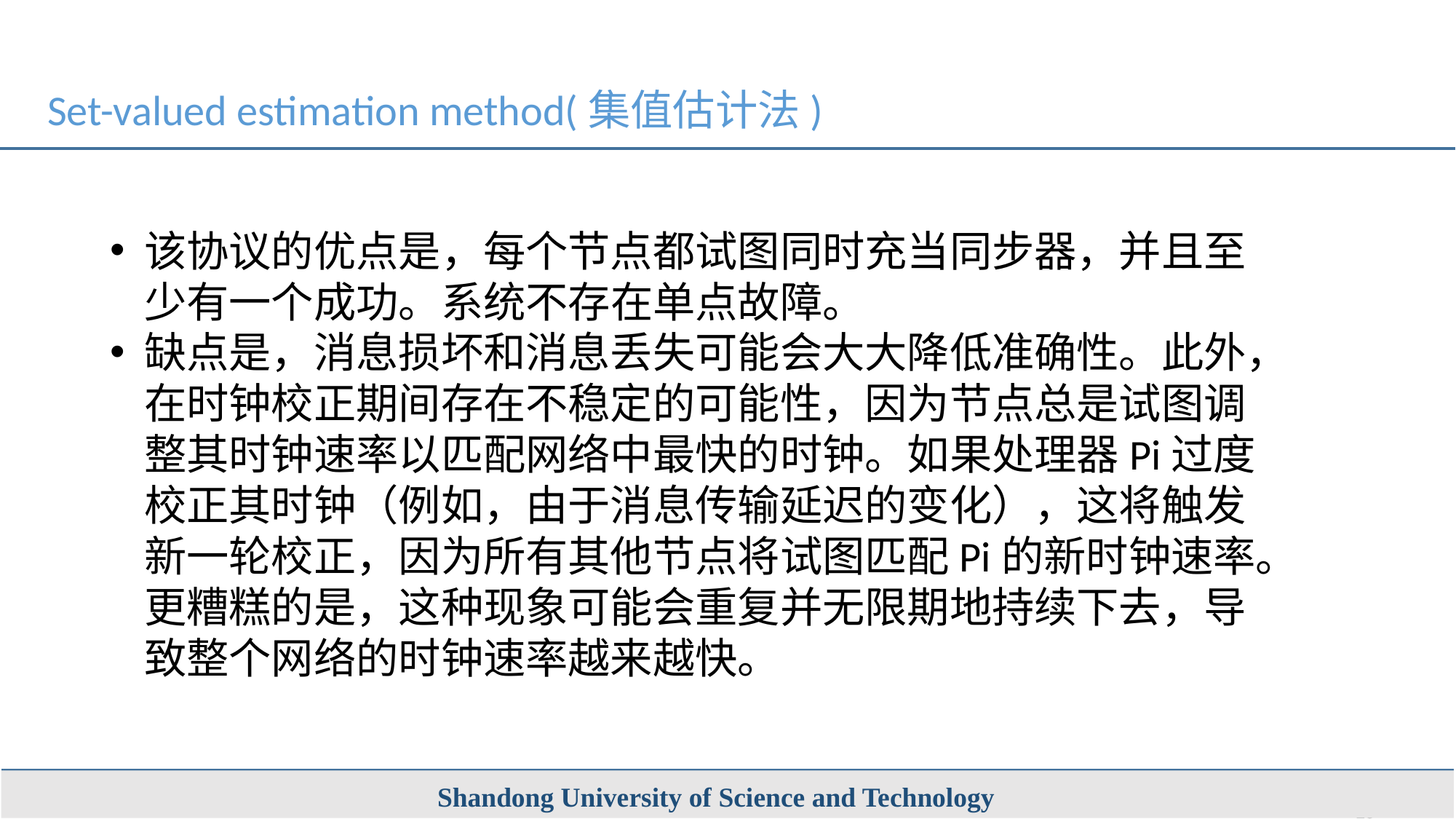

Set-valued estimation method(集值估计法)
该协议的优点是，每个节点都试图同时充当同步器，并且至少有一个成功。系统不存在单点故障。
缺点是，消息损坏和消息丢失可能会大大降低准确性。此外，在时钟校正期间存在不稳定的可能性，因为节点总是试图调整其时钟速率以匹配网络中最快的时钟。如果处理器Pi过度校正其时钟（例如，由于消息传输延迟的变化），这将触发新一轮校正，因为所有其他节点将试图匹配Pi的新时钟速率。更糟糕的是，这种现象可能会重复并无限期地持续下去，导致整个网络的时钟速率越来越快。
23

Shandong University of Science and Technology
23
23